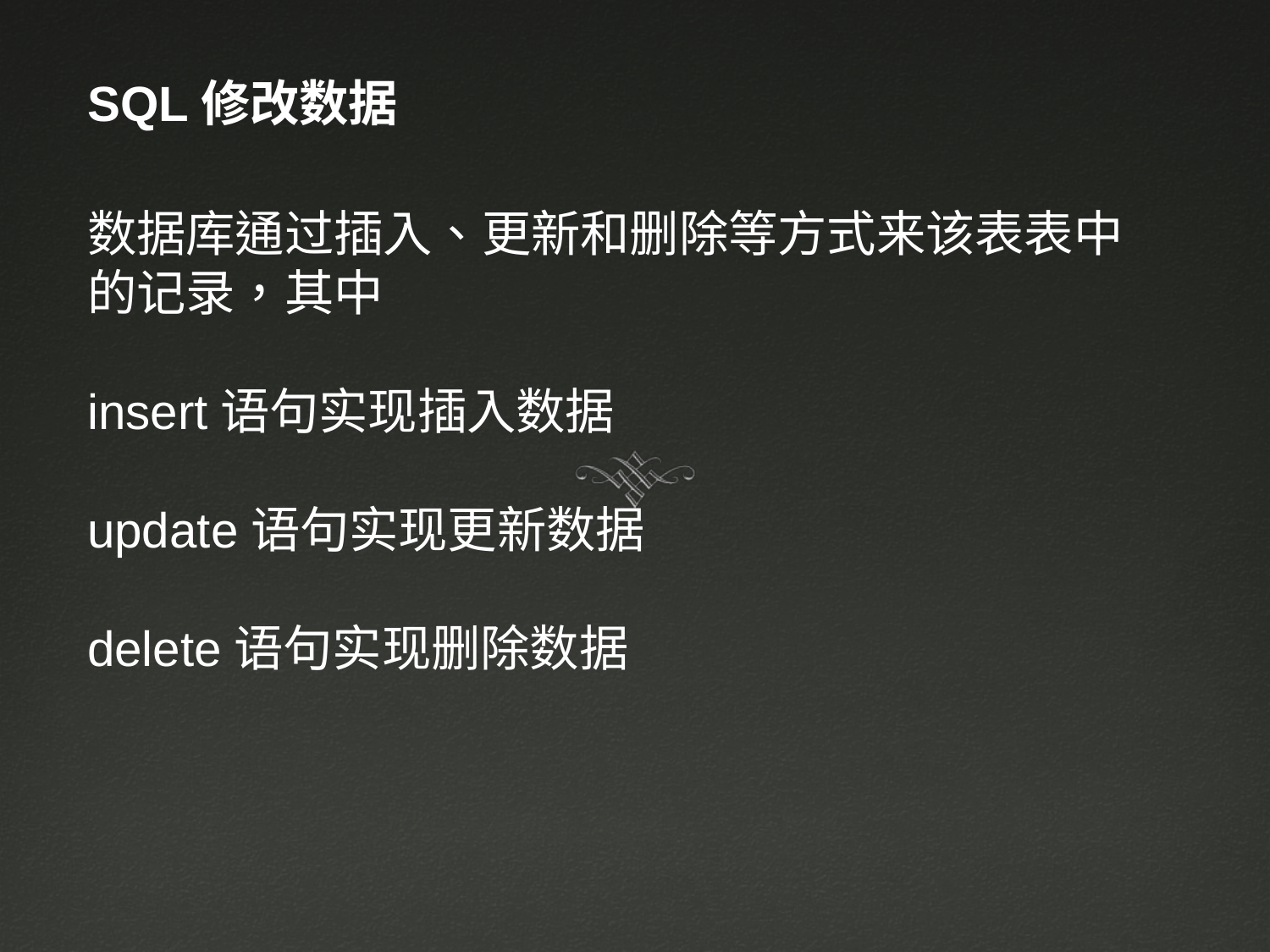

SQL修改数据
数据库通过插入、更新和删除等方式来该表表中的记录，其中

insert语句实现插入数据

update语句实现更新数据

delete语句实现删除数据